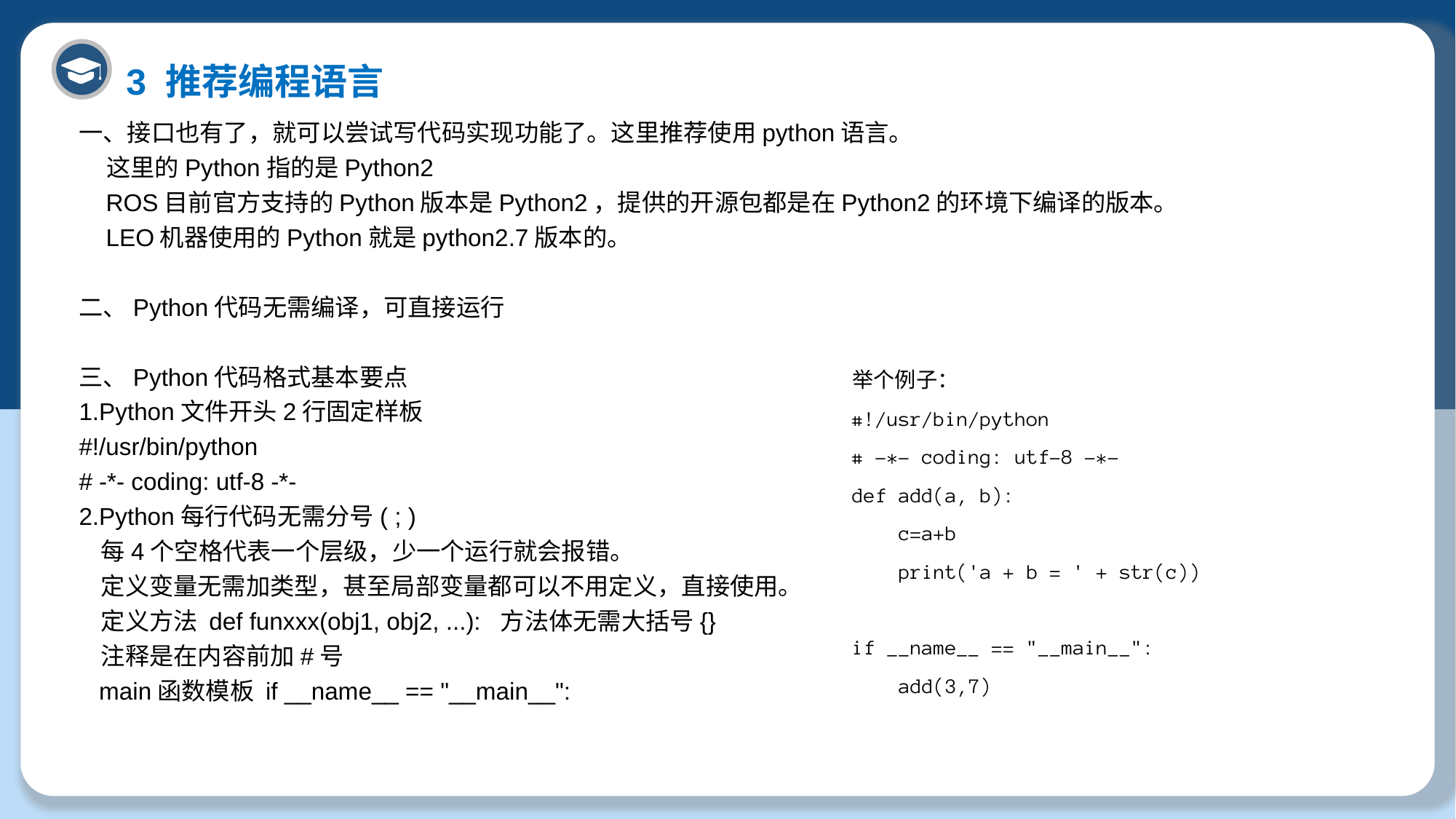

3 推荐编程语言
一、接口也有了，就可以尝试写代码实现功能了。这里推荐使用python语言。
    这里的Python指的是Python2
    ROS目前官方支持的Python版本是Python2，提供的开源包都是在Python2的环境下编译的版本。
    LEO机器使用的Python就是python2.7版本的。

二、Python代码无需编译，可直接运行

三、Python代码格式基本要点
1.Python文件开头2行固定样板
#!/usr/bin/python
# -*- coding: utf-8 -*-
2.Python每行代码无需分号( ; )
   每4个空格代表一个层级，少一个运行就会报错。
   定义变量无需加类型，甚至局部变量都可以不用定义，直接使用。
   定义方法 def funxxx(obj1, obj2, ...):  方法体无需大括号{}
   注释是在内容前加#号
   main函数模板 if __name__ == "__main__":

举个例子：
#!/usr/bin/python
# -*- coding: utf-8 -*-
def add(a, b):
    c=a+b
    print('a + b = ' + str(c))

if __name__ == "__main__":
    add(3,7)